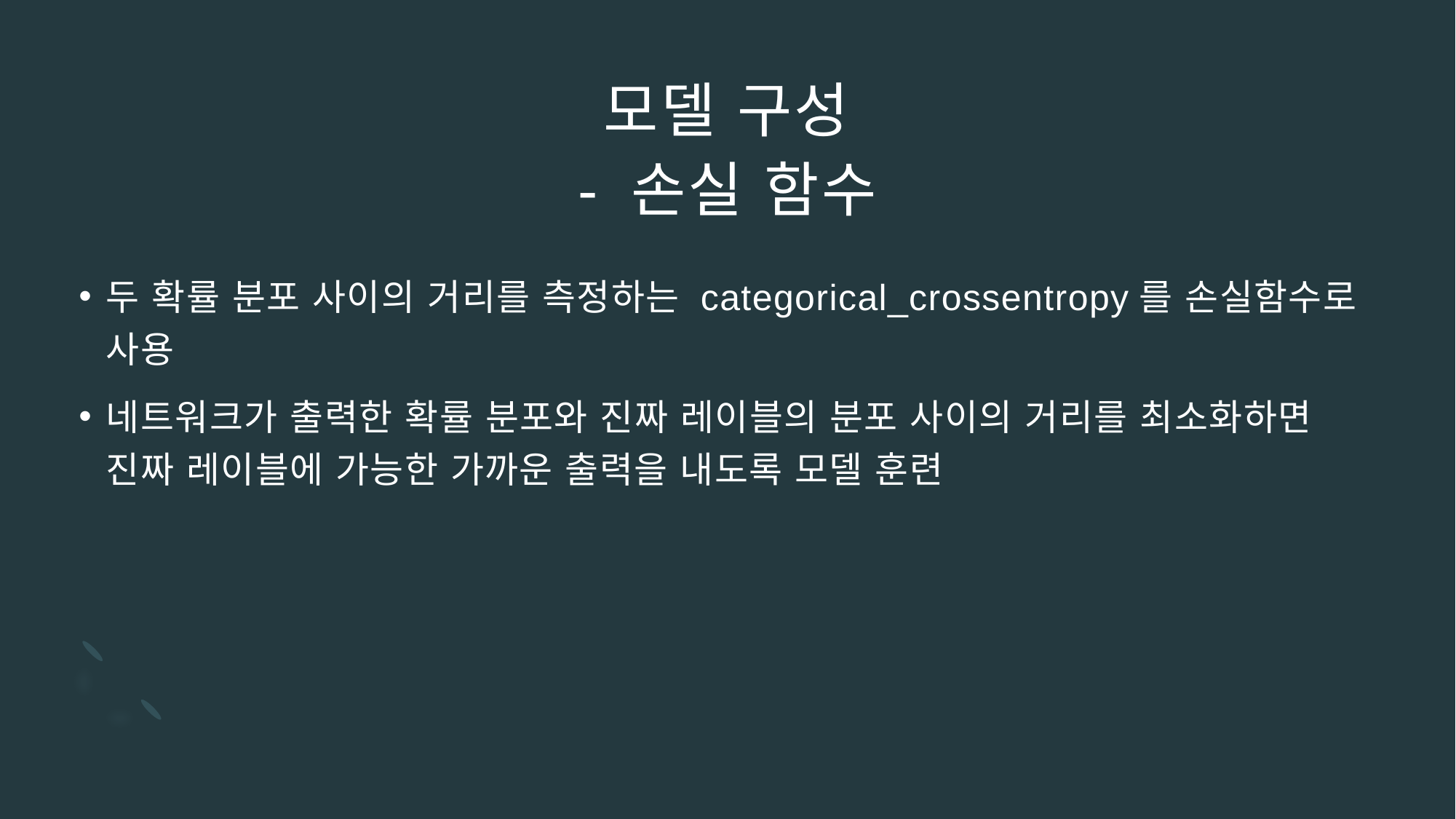

# 모델 구성 - 손실 함수

두 확률 분포 사이의 거리를 측정하는 categorical_crossentropy를 손실함수로 사용
네트워크가 출력한 확률 분포와 진짜 레이블의 분포 사이의 거리를 최소화하면 진짜 레이블에 가능한 가까운 출력을 내도록 모델 훈련